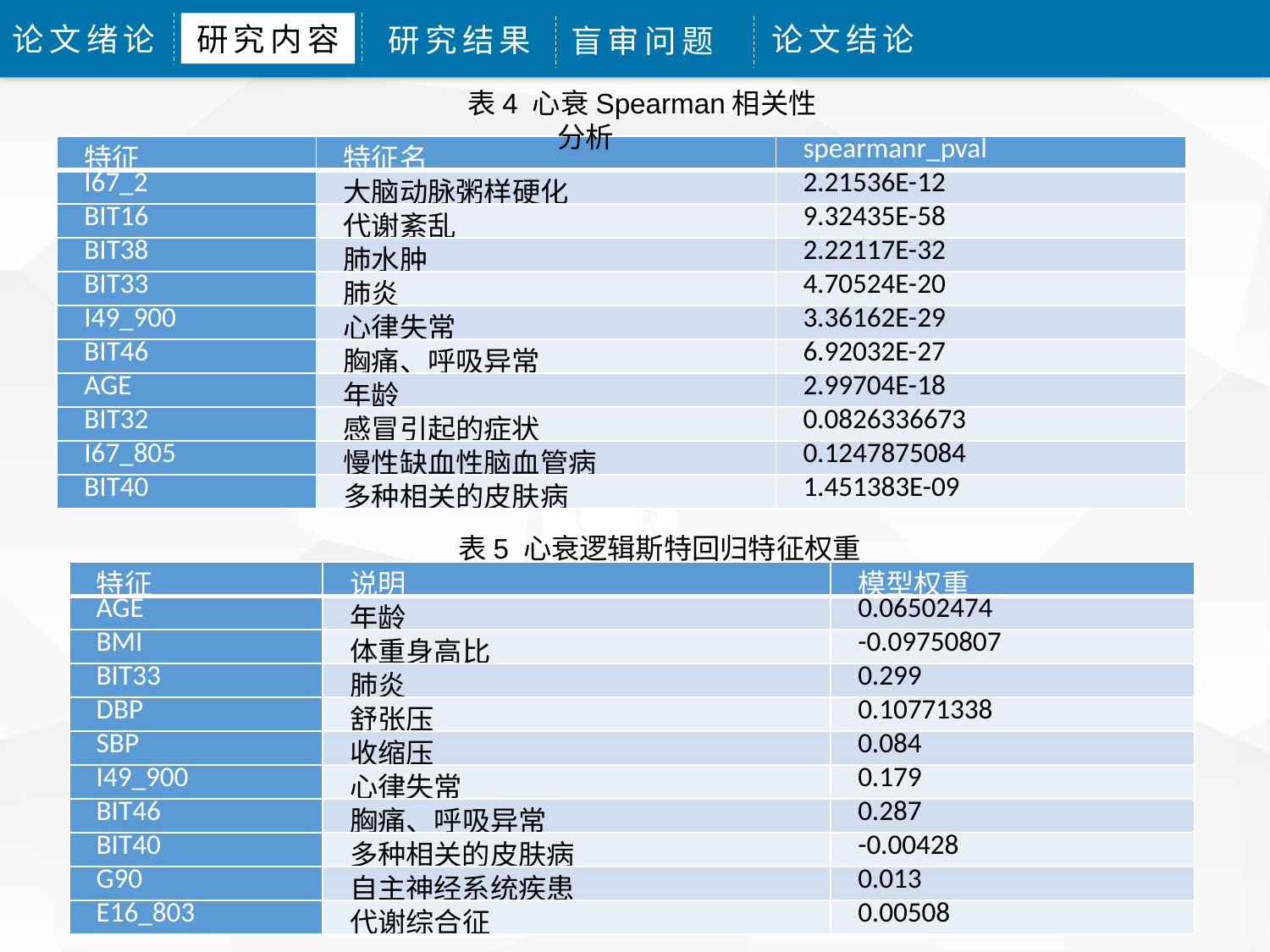

论文绪论
研究内容
论文结论
研究结果
盲审问题
           表4 心衰Spearman相关性分析

| 特征 | 特征名 | spearmanr\_pval |
| --- | --- | --- |
| I67\_2 | 大脑动脉粥样硬化 | 2.21536E-12 |
| BIT16 | 代谢紊乱 | 9.32435E-58 |
| BIT38 | 肺水肿 | 2.22117E-32 |
| BIT33 | 肺炎 | 4.70524E-20 |
| I49\_900 | 心律失常 | 3.36162E-29 |
| BIT46 | 胸痛、呼吸异常 | 6.92032E-27 |
| AGE | 年龄 | 2.99704E-18 |
| BIT32 | 感冒引起的症状 | 0.0826336673 |
| I67\_805 | 慢性缺血性脑血管病 | 0.1247875084 |
| BIT40 | 多种相关的皮肤病 | 1.451383E-09 |

 表5 心衰逻辑斯特回归特征权重
| 特征 | 说明 | 模型权重 |
| --- | --- | --- |
| AGE | 年龄 | 0.06502474 |
| BMI | 体重身高比 | -0.09750807 |
| BIT33 | 肺炎 | 0.299 |
| DBP | 舒张压 | 0.10771338 |
| SBP | 收缩压 | 0.084 |
| I49\_900 | 心律失常 | 0.179 |
| BIT46 | 胸痛、呼吸异常 | 0.287 |
| BIT40 | 多种相关的皮肤病 | -0.00428 |
| G90 | 自主神经系统疾患 | 0.013 |
| E16\_803 | 代谢综合征 | 0.00508 |